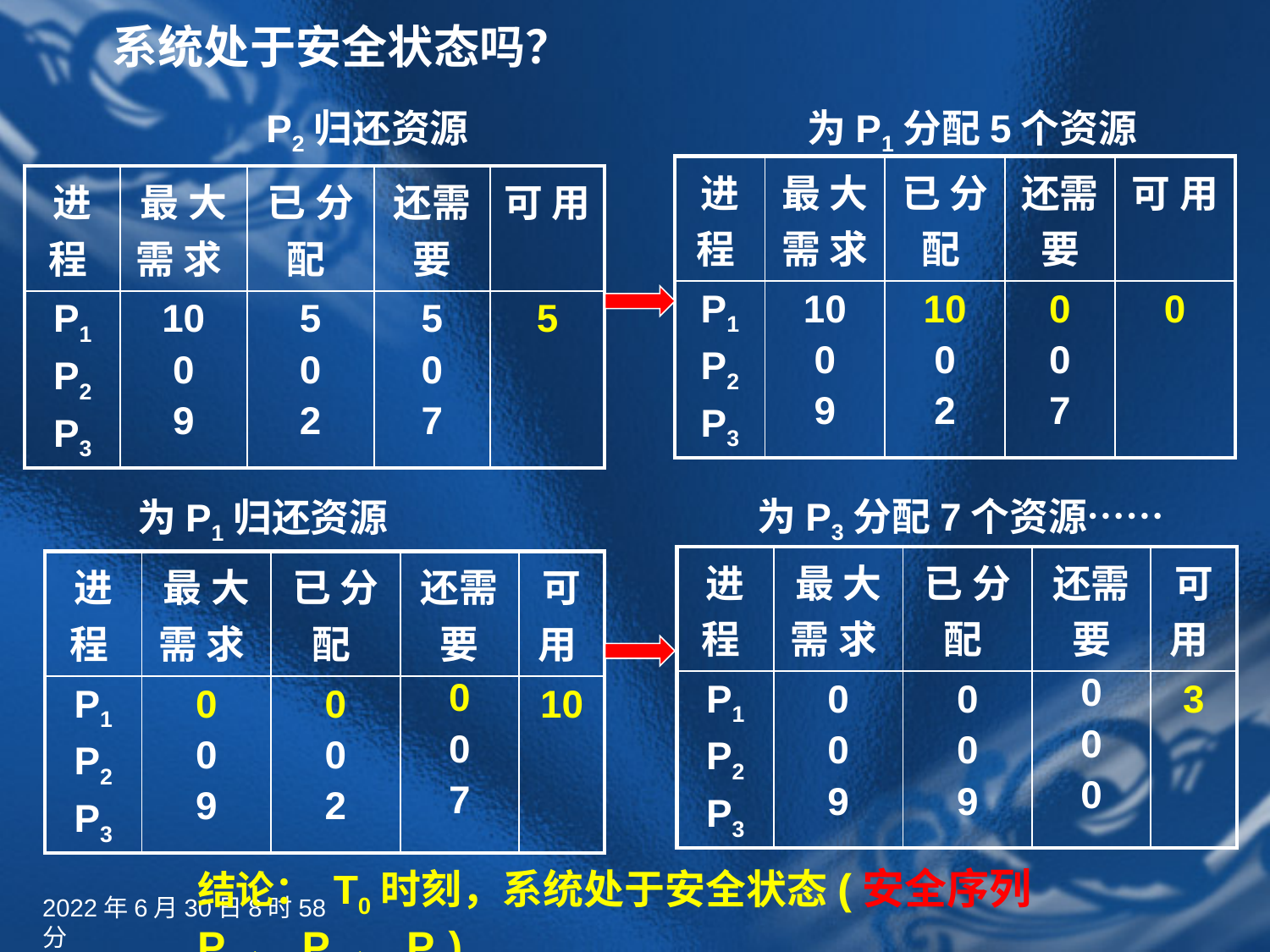

# 系统处于安全状态吗？
P2归还资源
为P1分配5个资源
| 进 程 | 最 大 需 求 | 已 分 配 | 还需要 | 可 用 |
| --- | --- | --- | --- | --- |
| P1 P2 P3 | 10 0 9 | 10 0 2 | 0 0 7 | 0 |
| 进 程 | 最 大 需 求 | 已 分 配 | 还需要 | 可 用 |
| --- | --- | --- | --- | --- |
| P1 P2 P3 | 10 0 9 | 5 0 2 | 5 0 7 | 5 |

为P3分配7个资源……
为P1归还资源
| 进 程 | 最 大 需 求 | 已 分 配 | 还需要 | 可 用 |
| --- | --- | --- | --- | --- |
| P1 P2 P3 | 0 0 9 | 0 0 9 | 0 0 0 | 3 |
| 进 程 | 最 大 需 求 | 已 分 配 | 还需要 | 可 用 |
| --- | --- | --- | --- | --- |
| P1 P2 P3 | 0 0 9 | 0 0 2 | 0 0 7 | 10 |

结论： T0时刻，系统处于安全状态(安全序列P2、P1、P3)
2022年6月30日8时58分